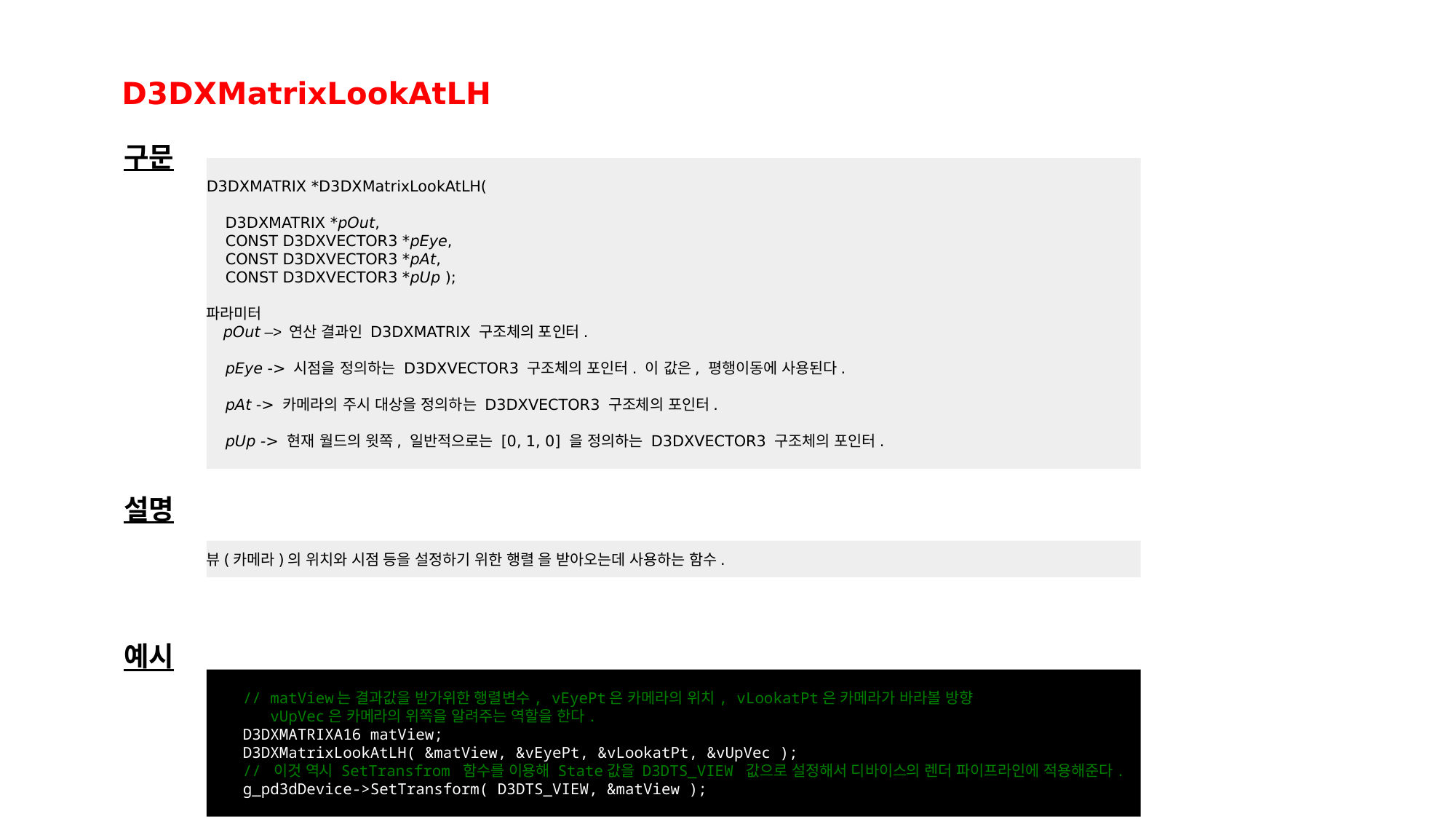

D3DXMatrixLookAtLH
구문
D3DXMATRIX *D3DXMatrixLookAtLH(      
    D3DXMATRIX *pOut,
    CONST D3DXVECTOR3 *pEye,
    CONST D3DXVECTOR3 *pAt,
    CONST D3DXVECTOR3 *pUp );

파라미터
    pOut –> 연산 결과인 D3DXMATRIX 구조체의 포인터.

    pEye -> 시점을 정의하는 D3DXVECTOR3 구조체의 포인터. 이 값은, 평행이동에 사용된다.

    pAt -> 카메라의 주시 대상을 정의하는 D3DXVECTOR3 구조체의 포인터.

    pUp -> 현재 월드의 윗쪽, 일반적으로는 [0, 1, 0] 을 정의하는 D3DXVECTOR3 구조체의 포인터.
설명
뷰(카메라)의 위치와 시점 등을 설정하기 위한 행렬 을 받아오는데 사용하는 함수.
예시
    // matView는 결과값을 받가위한 행렬변수, vEyePt은 카메라의 위치, vLookatPt은 카메라가 바라볼 방향
       vUpVec은 카메라의 위쪽을 알려주는 역할을 한다.
    D3DXMATRIXA16 matView;
    D3DXMatrixLookAtLH( &matView, &vEyePt, &vLookatPt, &vUpVec );
    // 이것 역시 SetTransfrom 함수를 이용해 State값을 D3DTS_VIEW 값으로 설정해서 디바이스의 렌더 파이프라인에 적용해준다.
    g_pd3dDevice->SetTransform( D3DTS_VIEW, &matView );